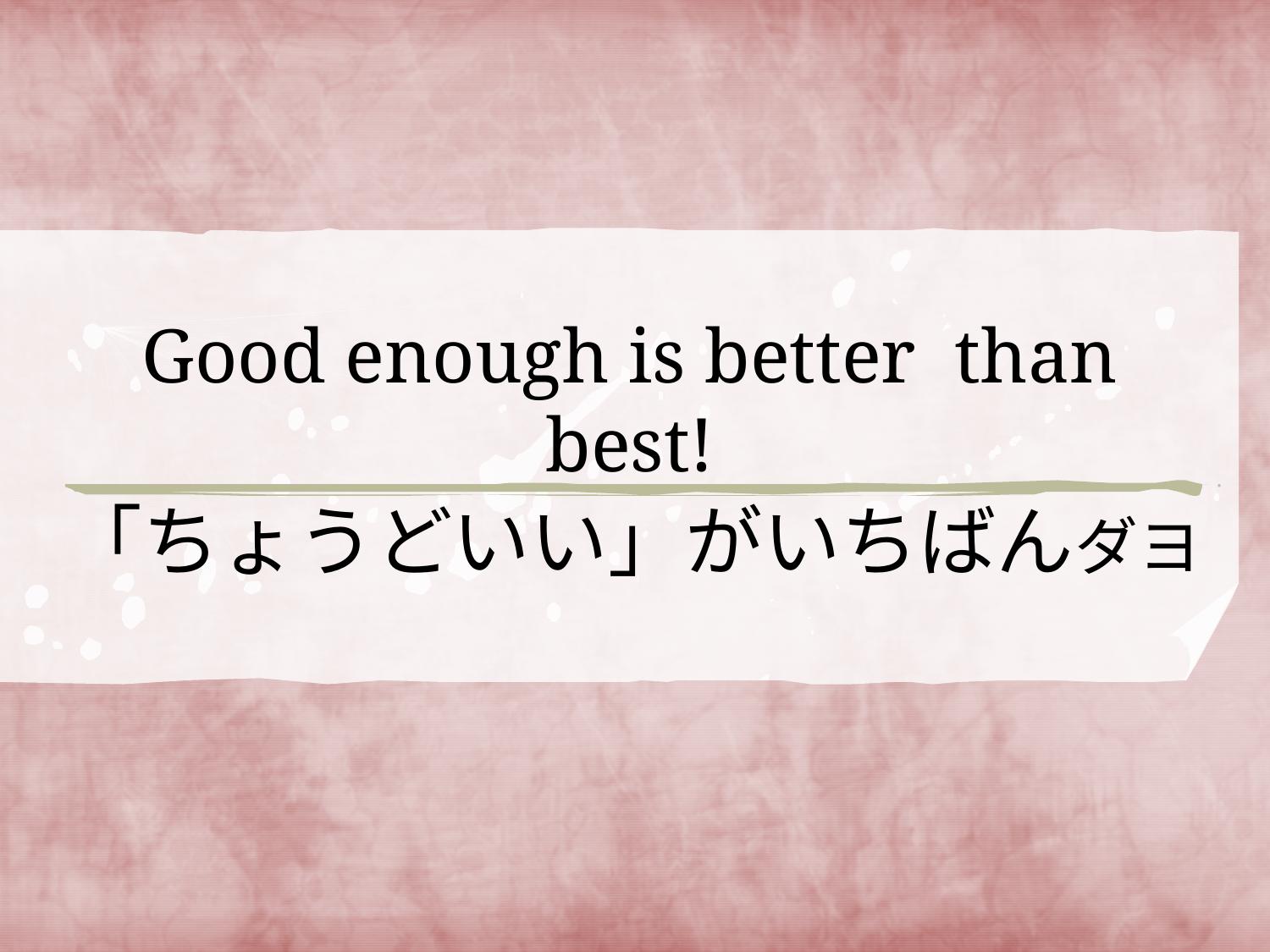

# Good enough is better  than best!
「ちょうどいい」がいちばんダヨ